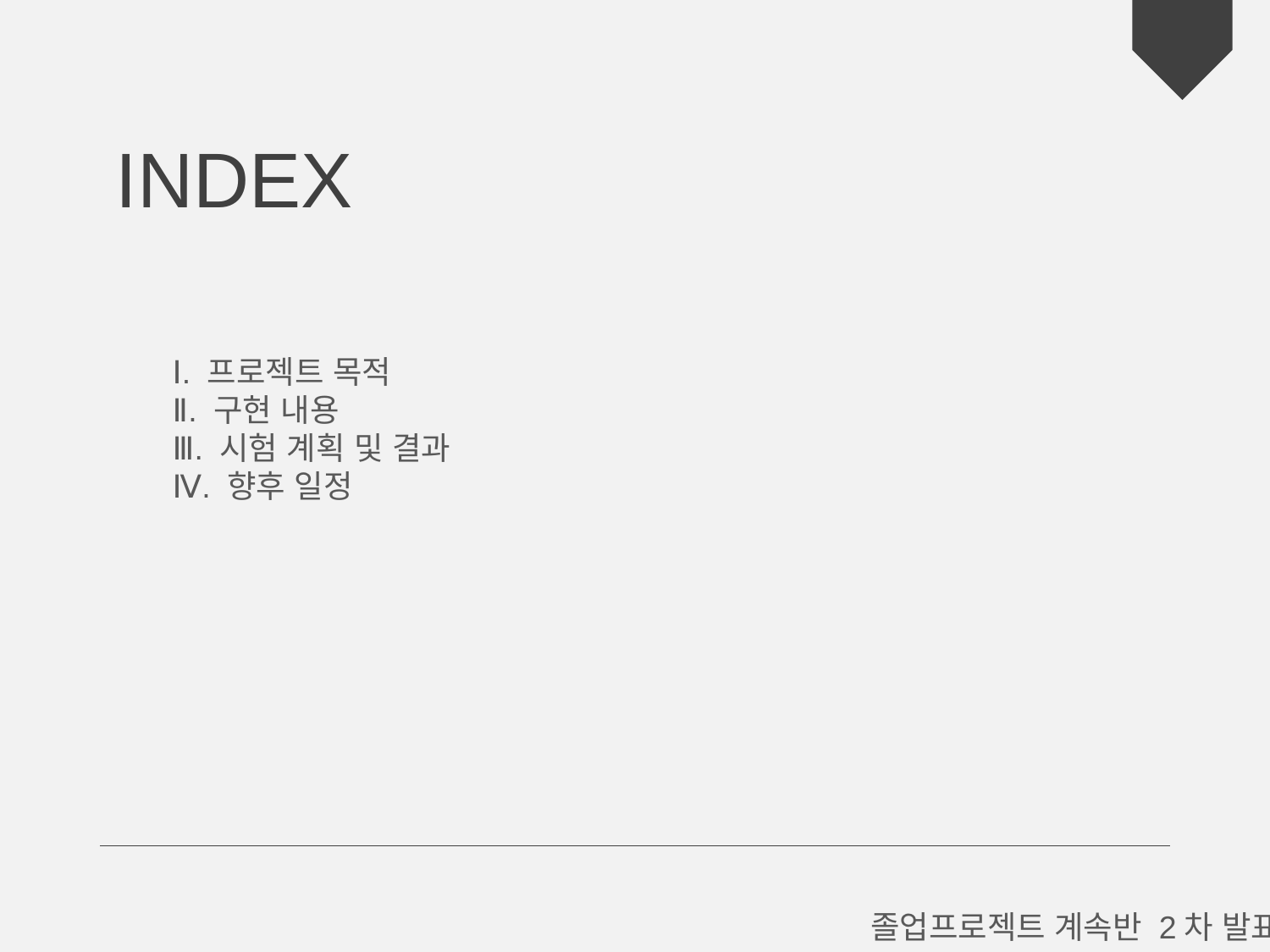

INDEX
 Ⅰ. 프로젝트 목적
 Ⅱ. 구현 내용
 Ⅲ. 시험 계획 및 결과
 Ⅳ. 향후 일정

졸업프로젝트 계속반 2차 발표